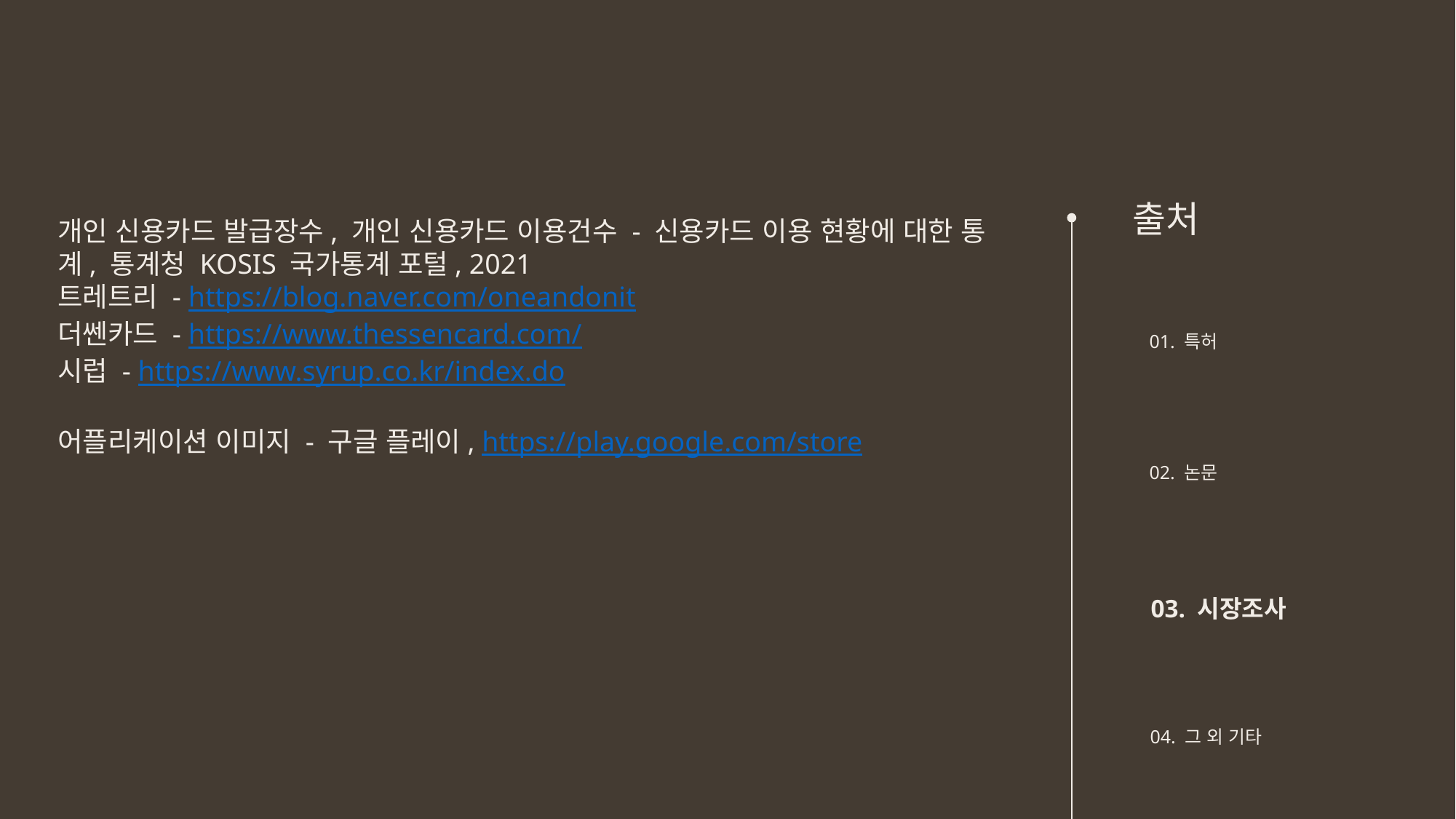

출처
개인 신용카드 발급장수, 개인 신용카드 이용건수 - 신용카드 이용 현황에 대한 통계, 통계청 KOSIS 국가통계 포털, 2021
트레트리 - https://blog.naver.com/oneandonit
더쎈카드 - https://www.thessencard.com/
시럽 - https://www.syrup.co.kr/index.do

어플리케이션 이미지 - 구글 플레이, https://play.google.com/store

01. 특허
02. 논문
03. 시장조사
04. 그 외 기타